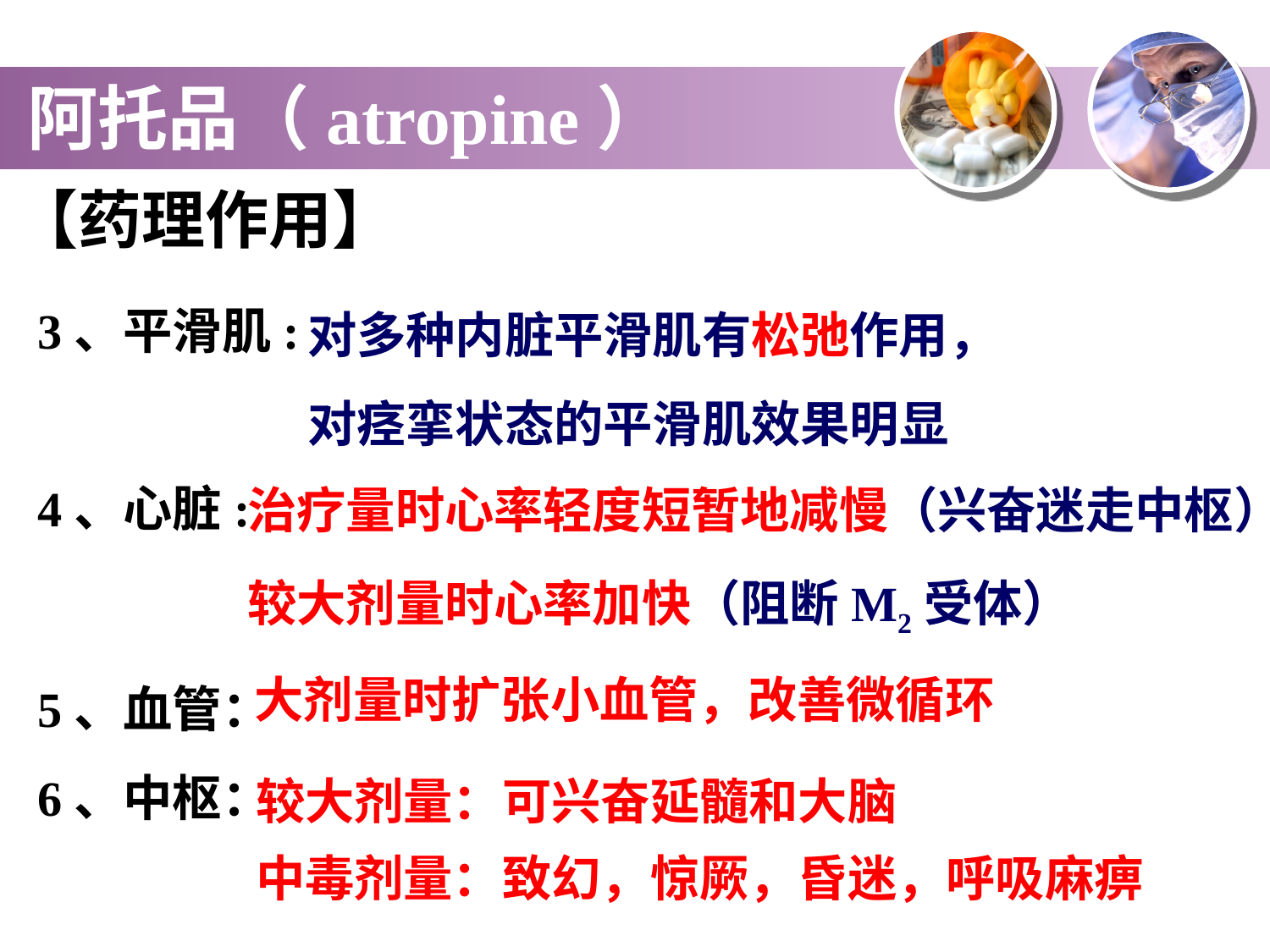

阿托品（atropine）
【药理作用】
3、平滑肌:

4、心脏:
对多种内脏平滑肌有松弛作用，对痉挛状态的平滑肌效果明显
治疗量时心率轻度短暂地减慢（兴奋迷走中枢）
较大剂量时心率加快（阻断M2受体）

5、血管：
6、中枢：
大剂量时扩张小血管，改善微循环
较大剂量：可兴奋延髓和大脑
中毒剂量：致幻，惊厥，昏迷，呼吸麻痹